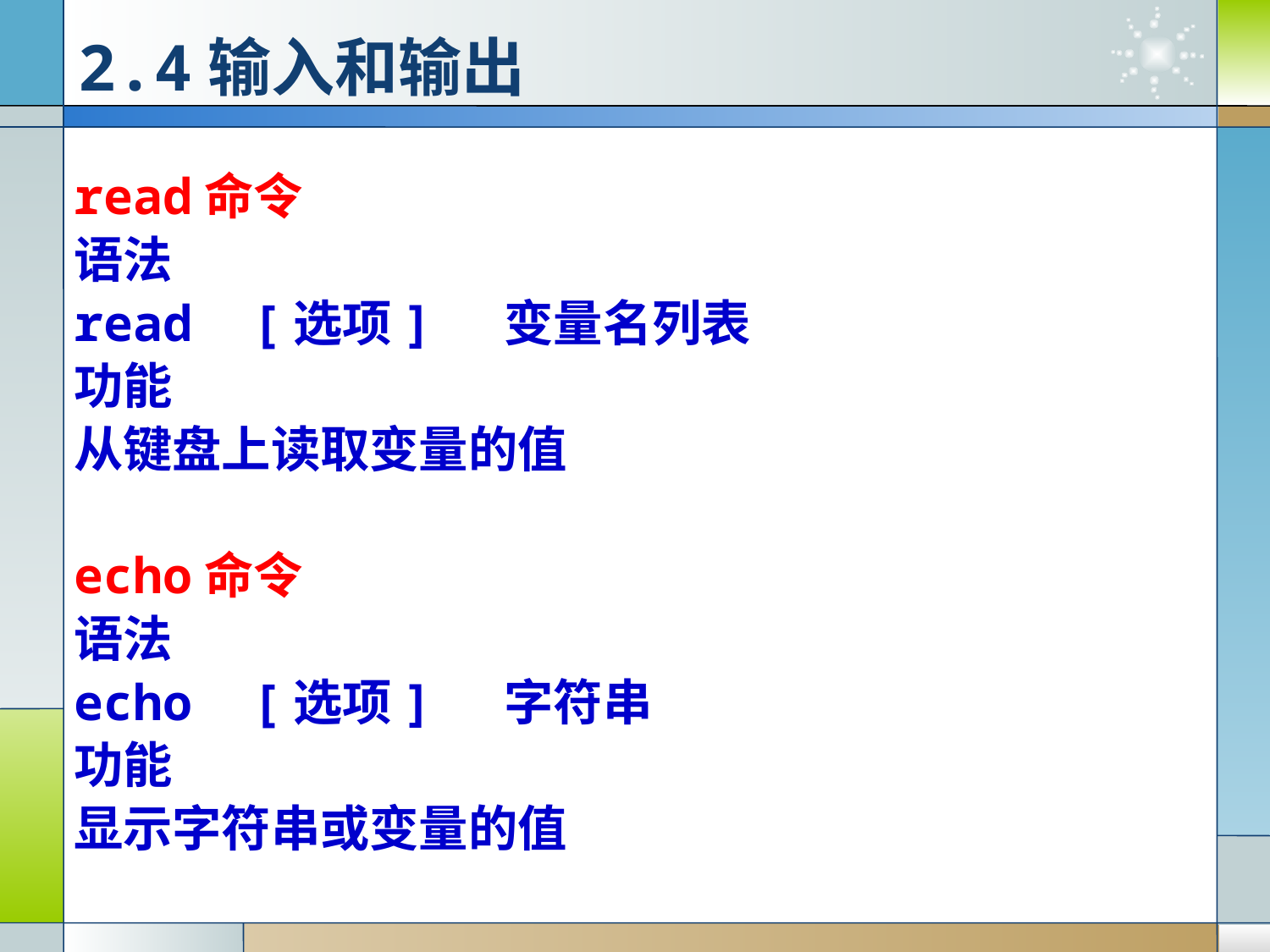

# 2.4输入和输出
read命令
语法
read  [选项]  变量名列表
功能
从键盘上读取变量的值

echo命令
语法
echo  [选项]  字符串
功能
显示字符串或变量的值